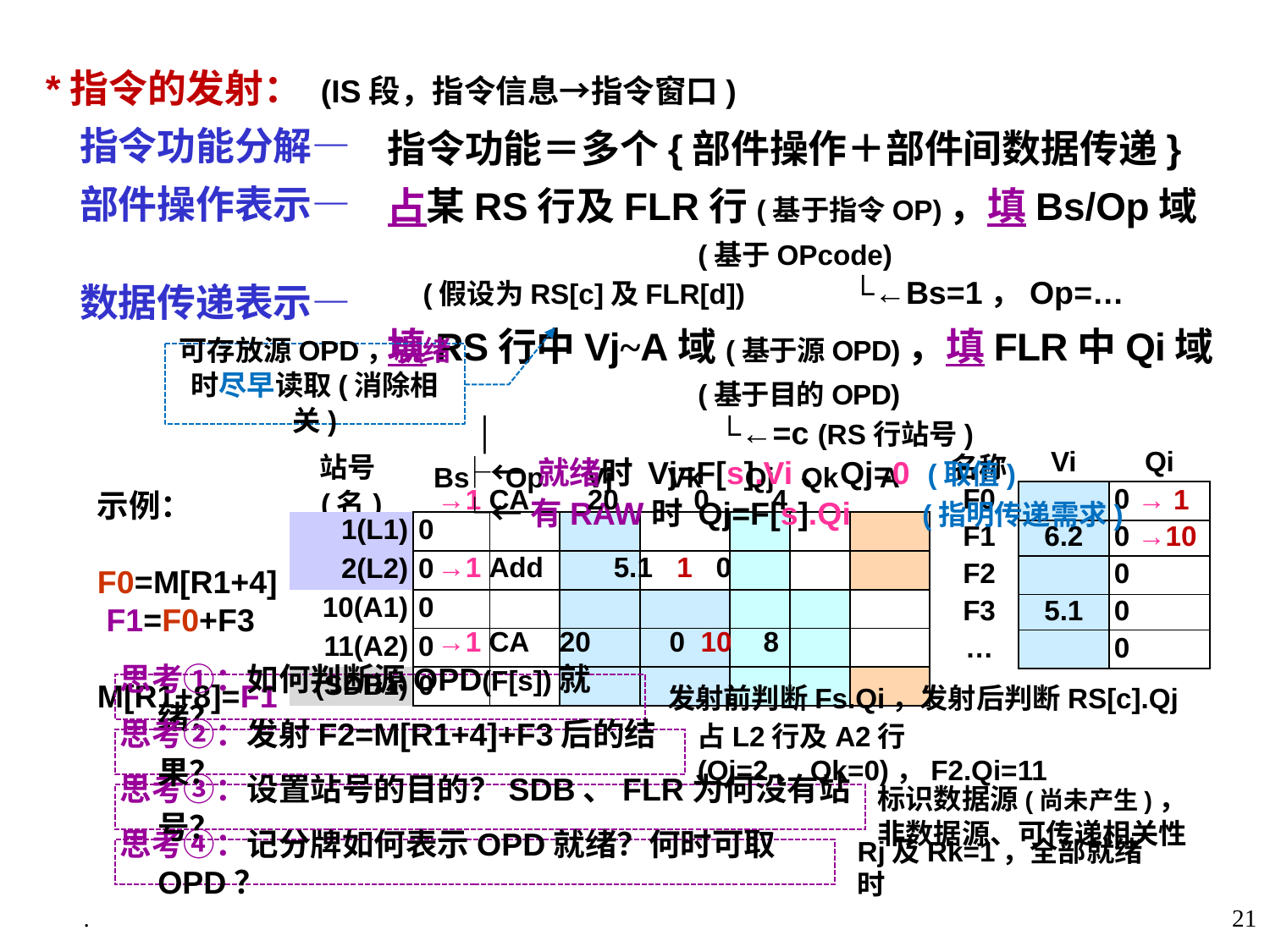

*指令的发射： (IS段，指令信息→指令窗口)
    指令功能分解—
    部件操作表示—

    数据传递表示—
指令功能＝多个{部件操作＋部件间数据传递}
占某RS行及FLR行(基于指令OP)，填Bs/Op域(基于OPcode)
    (假设为RS[c]及FLR[d])            └←Bs=1，Op=…
填RS行中Vj~A域(基于源OPD)，填FLR中Qi域(基于目的OPD)
          │                         └←=c (RS行站号)
          ├← 就绪时 Vj=F[s].Vi、Qj=0  (取值)
          └←有RAW时 Qj=F[s].Qi        (指明传递需求)
可存放源OPD，就绪时尽早读取(消除相关)
| 站号(名) | Bs | Op | Vj | Vk | Qj | Qk | A |
| --- | --- | --- | --- | --- | --- | --- | --- |
| 1(L1) | 0 |  |  |  |  |  |  |
| 2(L2) | 0 |  |  |  |  |  |  |
| 10(A1) | 0 |  |  |  |  |  |  |
| 11(A2) | 0 |  |  |  |  |  |  |
| (SDB1) | 0 |  |  |  |  |  |  |
| 名称 | Vi | Qi |
| --- | --- | --- |
| F0 |  | 0 |
| F1 | 6.2 | 0 |
| F2 |  | 0 |
| F3 | 5.1 | 0 |
| … |  | 0 |
示例：
 F0=M[R1+4]
 F1=F0+F3
 M[R1+8]=F1
→1 CA
20          0        4
→ 1
→10
→1 Add         5.1   1   0
→1 CA    20          0  10    8
思考①：如何判断源OPD(F[s])就绪？
发射前判断Fs.Qi，发射后判断RS[c].Qj
思考②：发射F2=M[R1+4]+F3后的结果？
占L2行及A2行(Qj=2、Qk=0)，F2.Qi=11
标识数据源(尚未产生)，
非数据源、可传递相关性
思考③：设置站号的目的？SDB、FLR为何没有站号？
思考④：记分牌如何表示OPD就绪？何时可取OPD？
Rj及Rk=1，全部就绪时
.
21